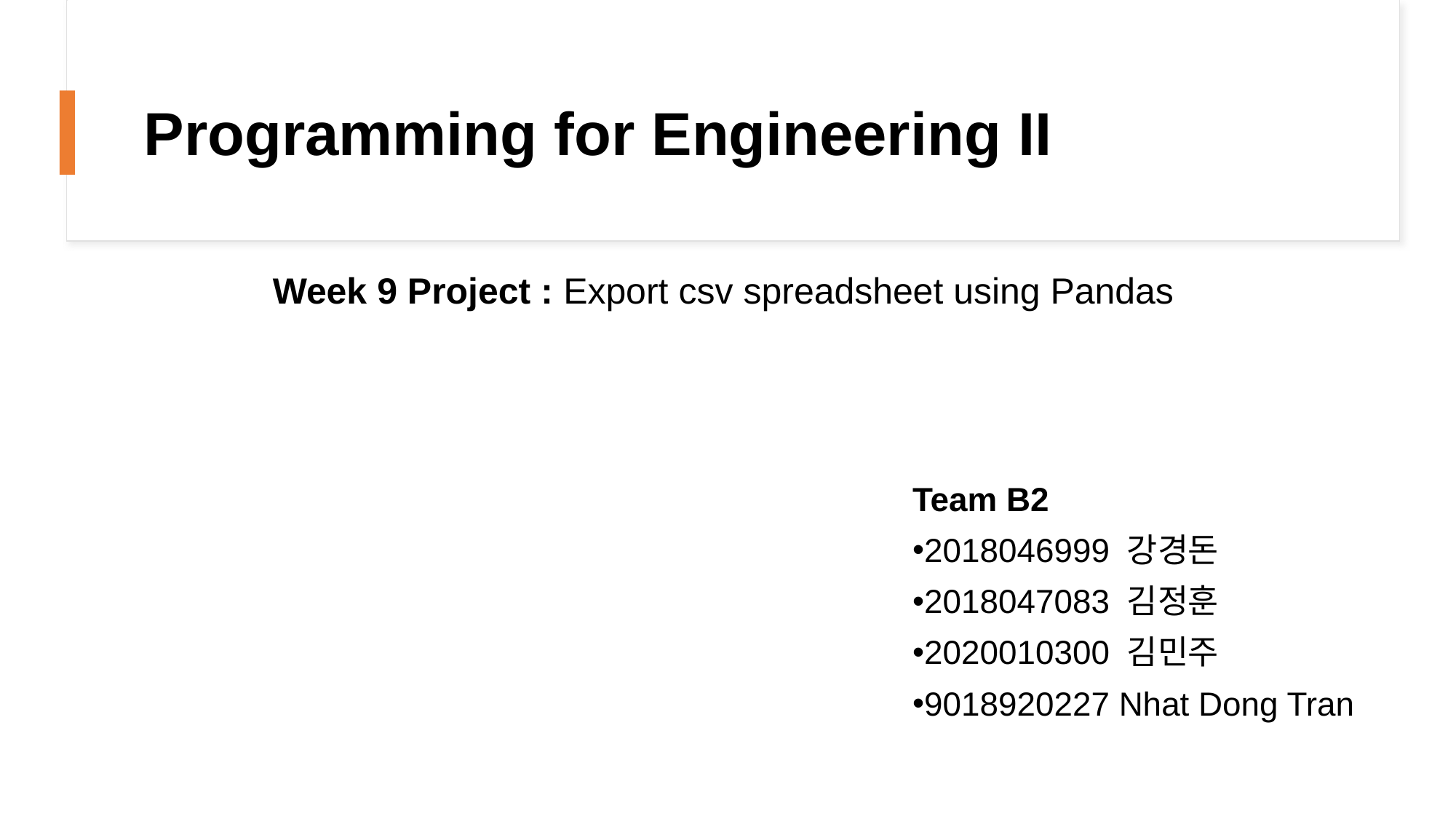

# Programming for Engineering II

Week 9 Project : Export csv spreadsheet using Pandas
Team B2
2018046999 강경돈
2018047083 김정훈
2020010300 김민주
9018920227 Nhat Dong Tran